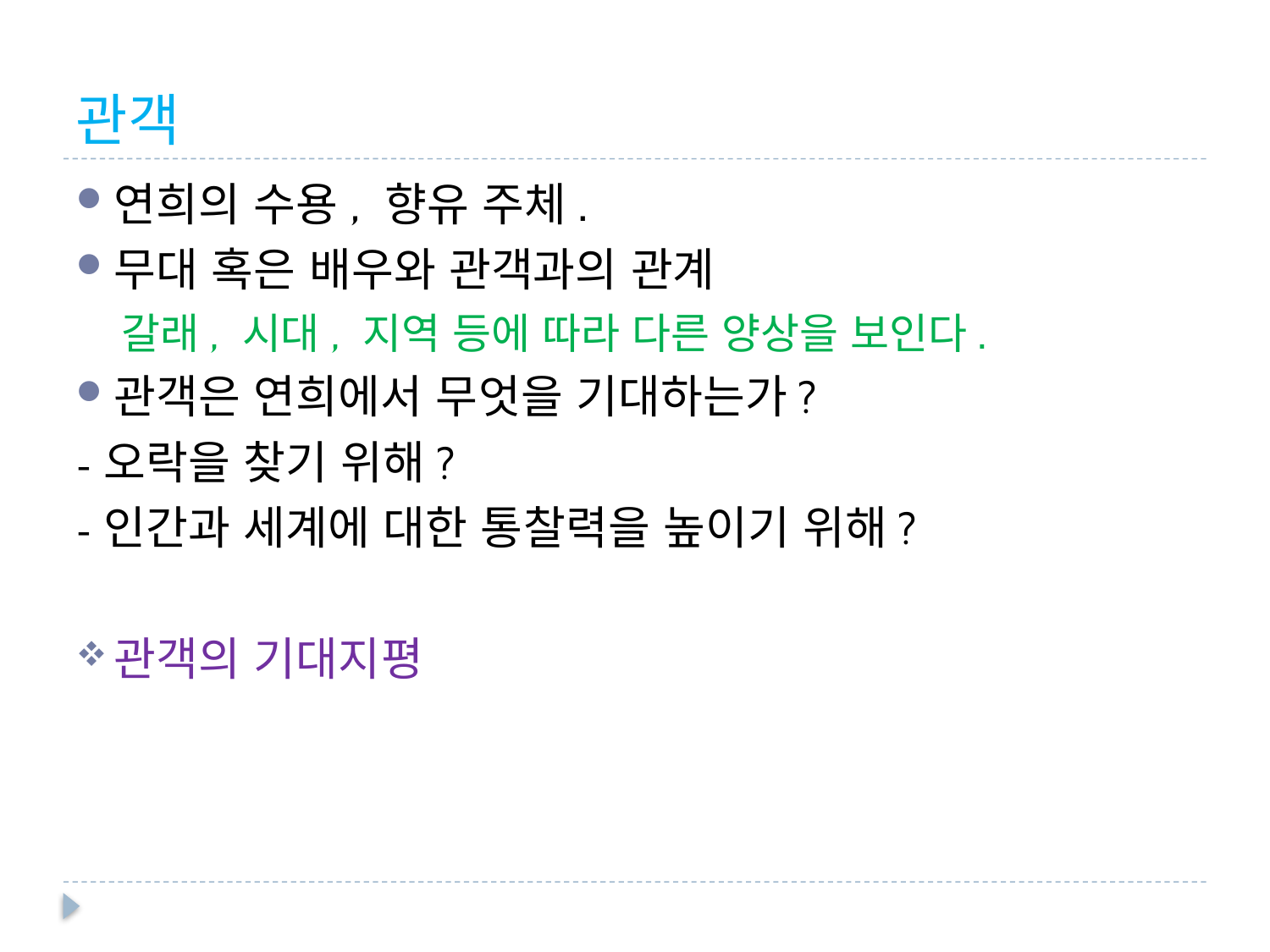

# 관객
연희의 수용, 향유 주체.
무대 혹은 배우와 관객과의 관계
   갈래, 시대, 지역 등에 따라 다른 양상을 보인다.
관객은 연희에서 무엇을 기대하는가?
-오락을 찾기 위해?
-인간과 세계에 대한 통찰력을 높이기 위해?

관객의 기대지평